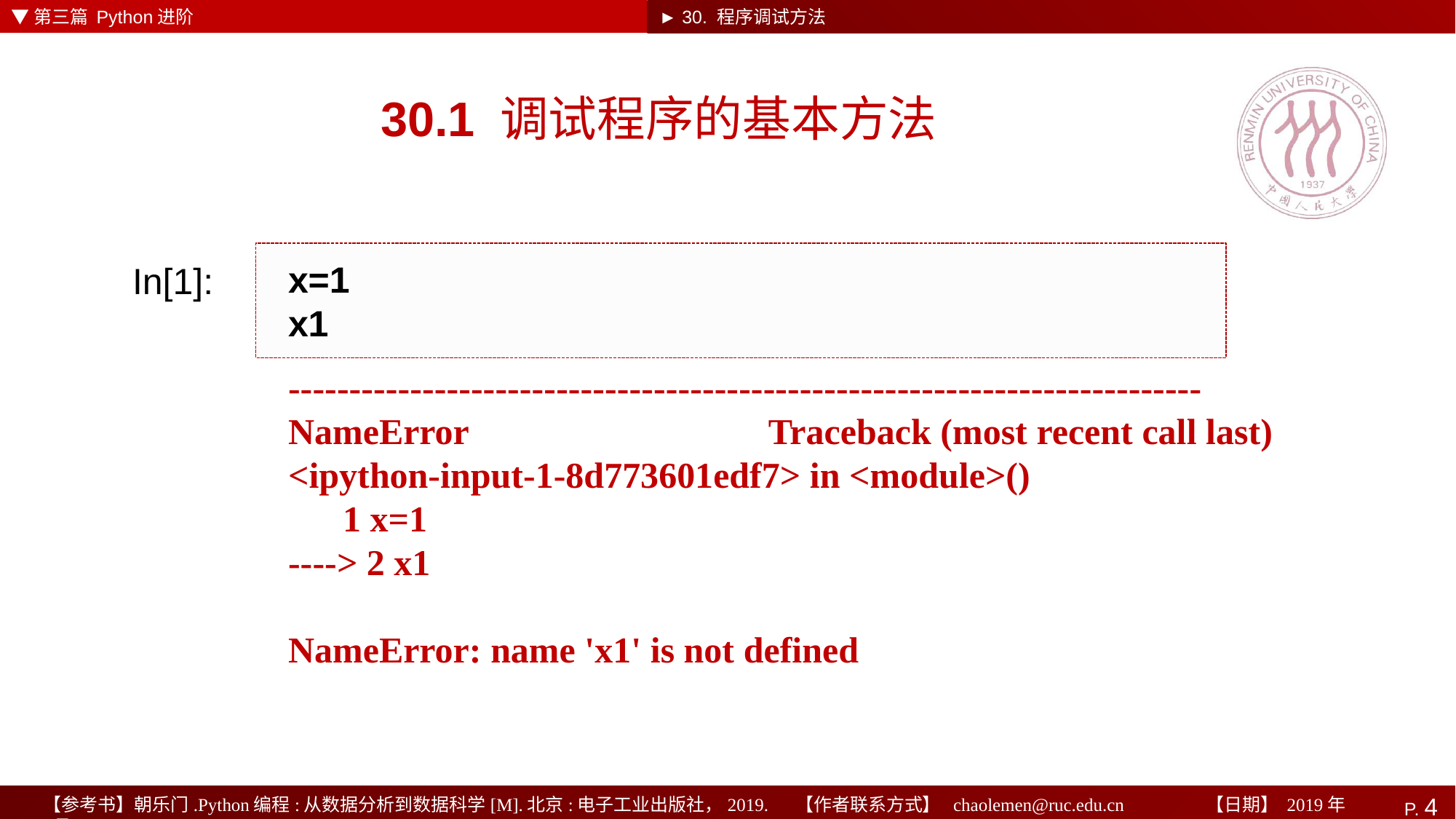

▼第三篇 Python进阶
► 30. 程序调试方法
# 30.1 调试程序的基本方法
x=1
x1
In[1]:
---------------------------------------------------------------------------
NameError                                 Traceback (most recent call last)
<ipython-input-1-8d773601edf7> in <module>()
      1 x=1
----> 2 x1

NameError: name 'x1' is not defined